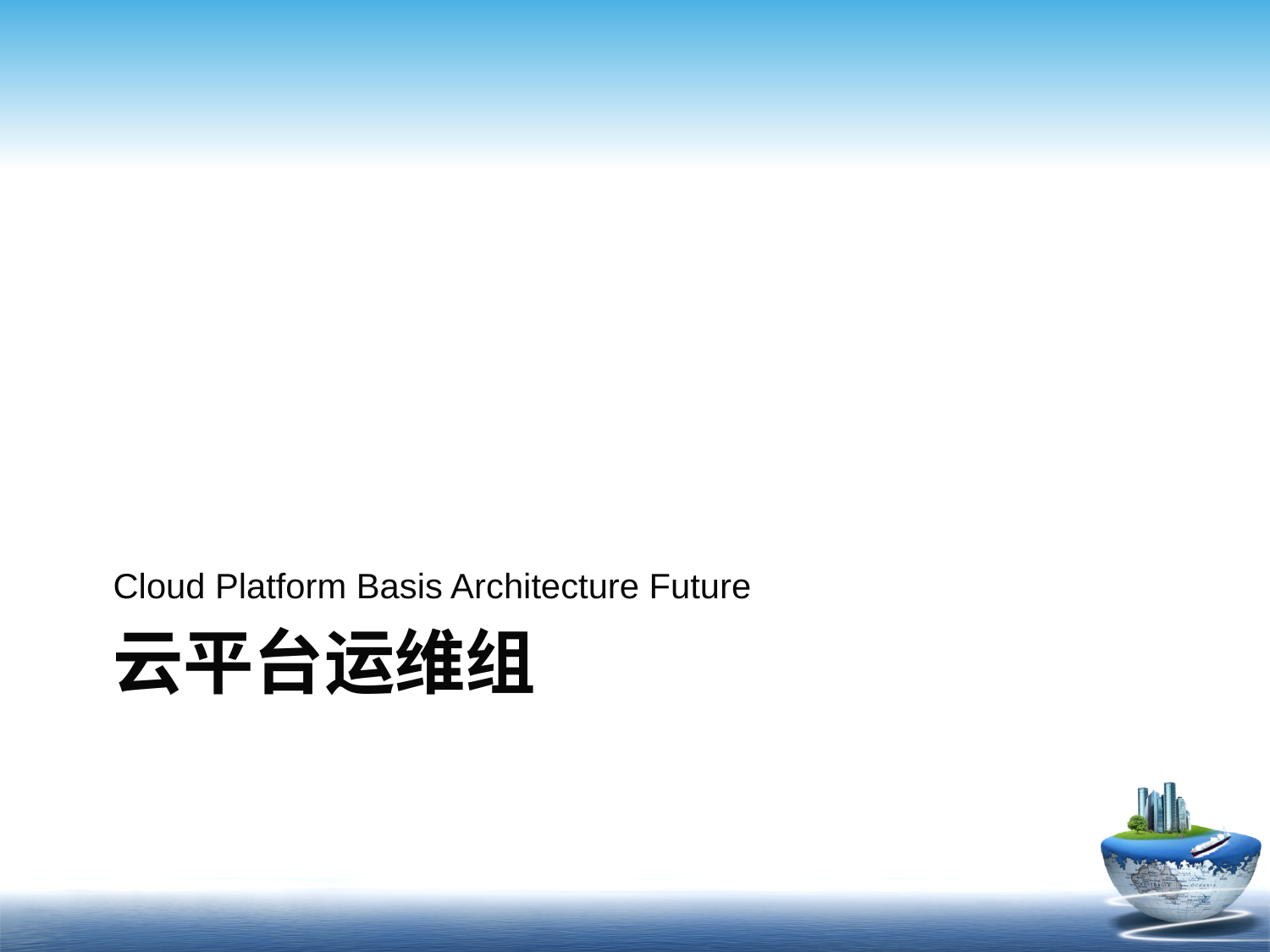

Cloud Platform Basis Architecture Future
# 云平台运维组